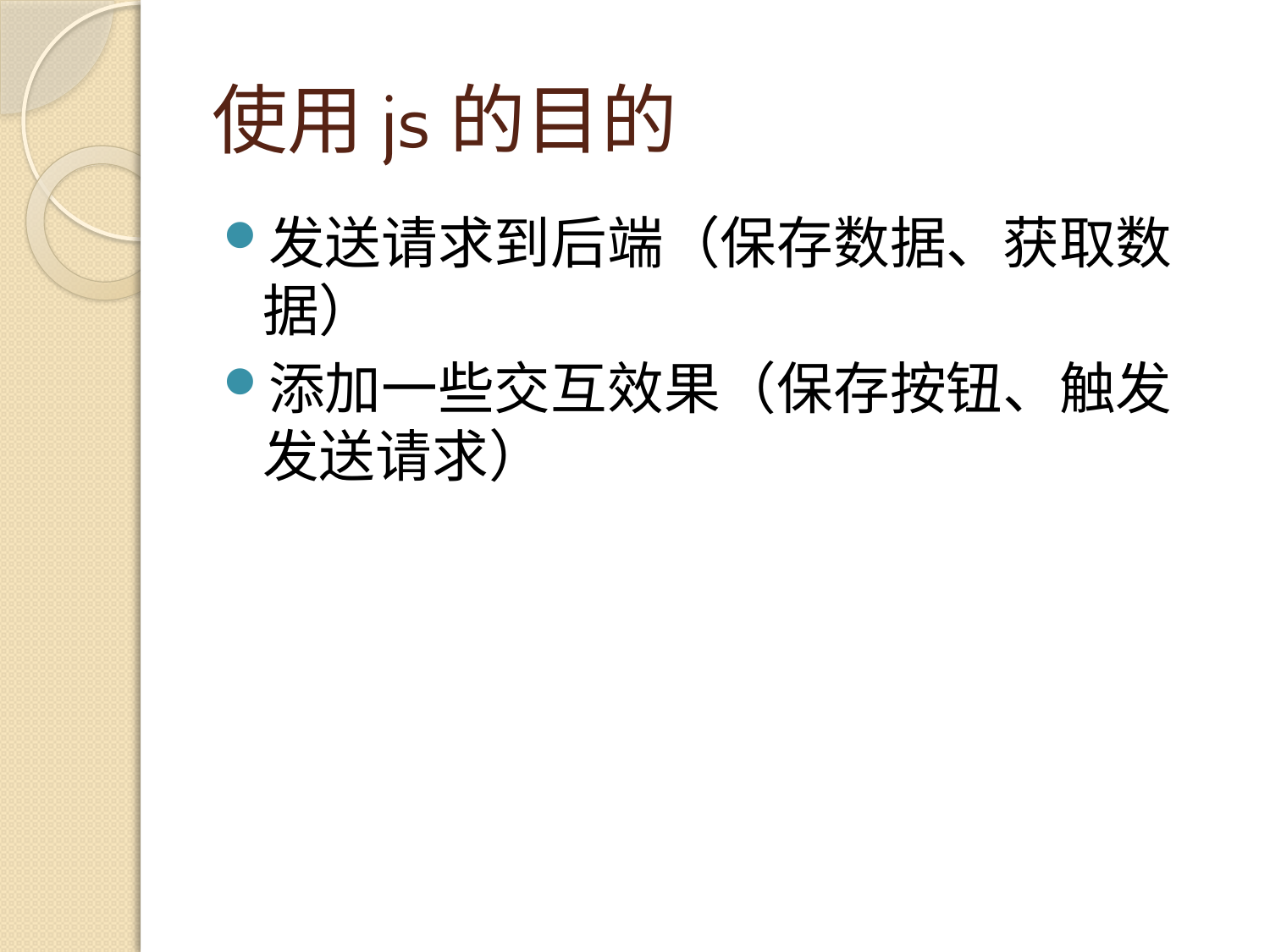

# 使用js的目的
发送请求到后端（保存数据、获取数据）
添加一些交互效果（保存按钮、触发发送请求）